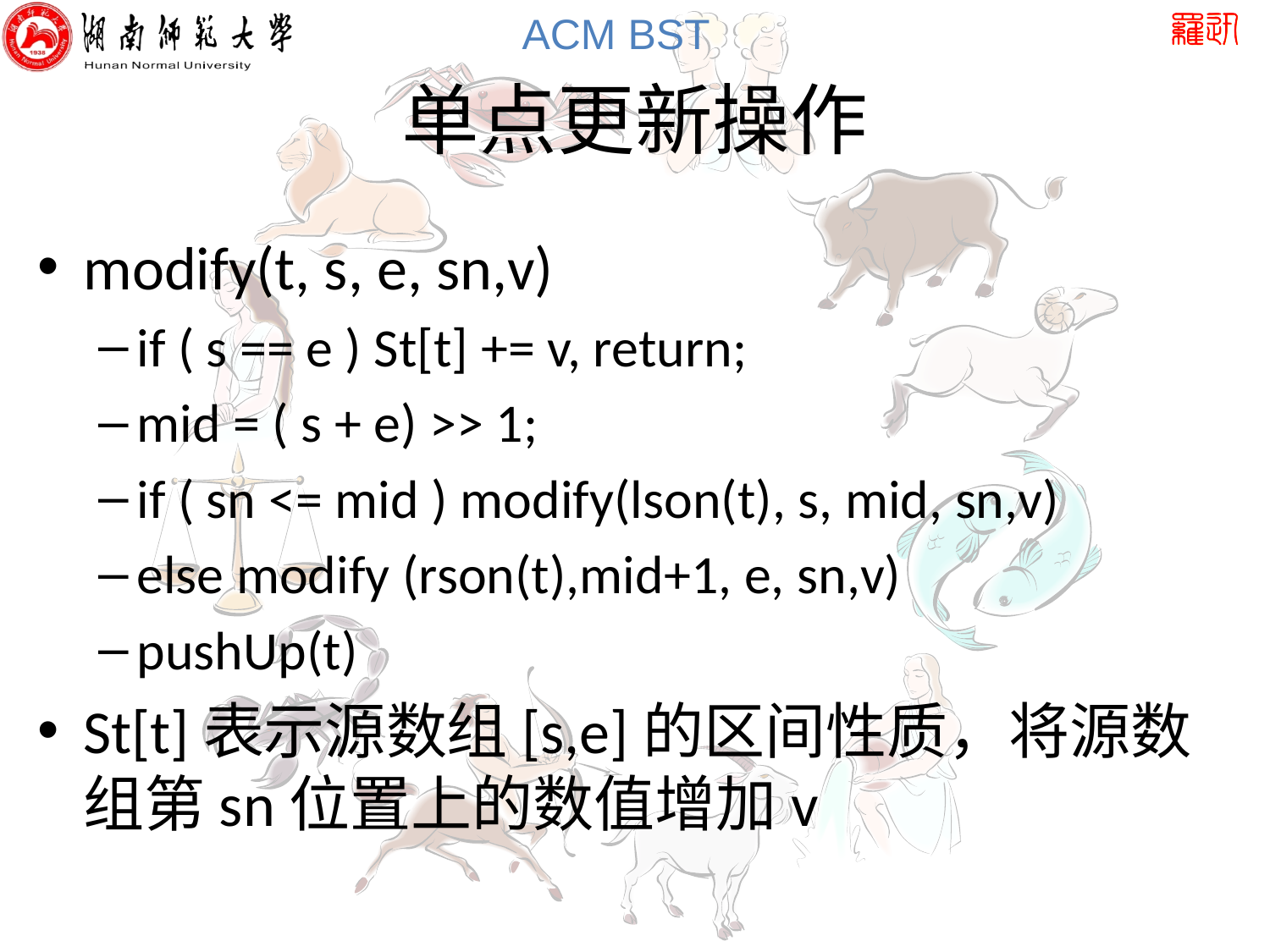

# 单点更新操作
modify(t, s, e, sn,v)
if ( s == e ) St[t] += v, return;
mid = ( s + e) >> 1;
if ( sn <= mid ) modify(lson(t), s, mid, sn,v)
else modify (rson(t),mid+1, e, sn,v)
pushUp(t)
St[t]表示源数组[s,e]的区间性质，将源数组第sn位置上的数值增加v